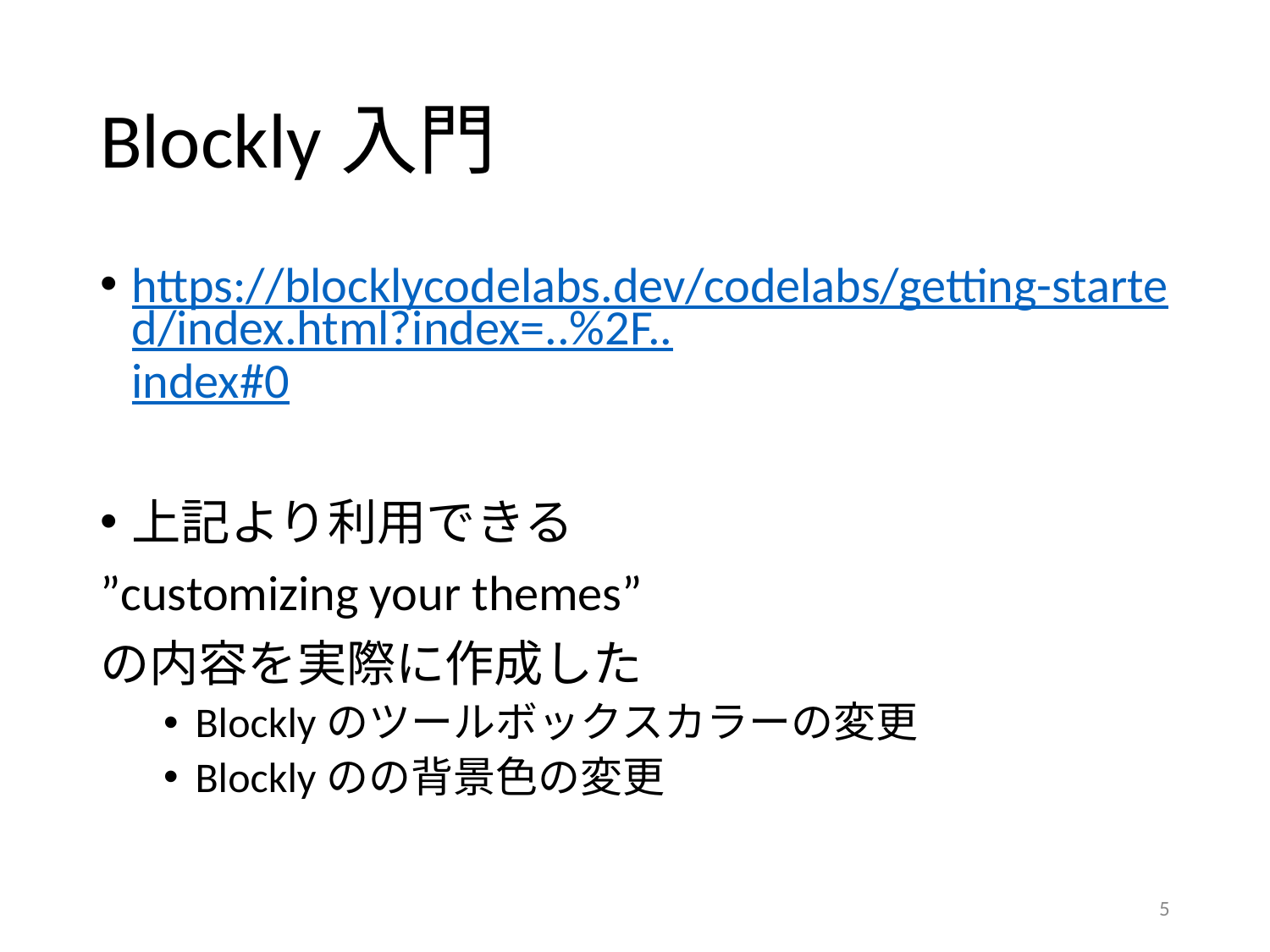

# Blockly入門
https://blocklycodelabs.dev/codelabs/getting-started/index.html?index=..%2F..index#0

上記より利用できる
”customizing your themes”
の内容を実際に作成した
Blocklyのツールボックスカラーの変更
Blocklyのの背景色の変更
5